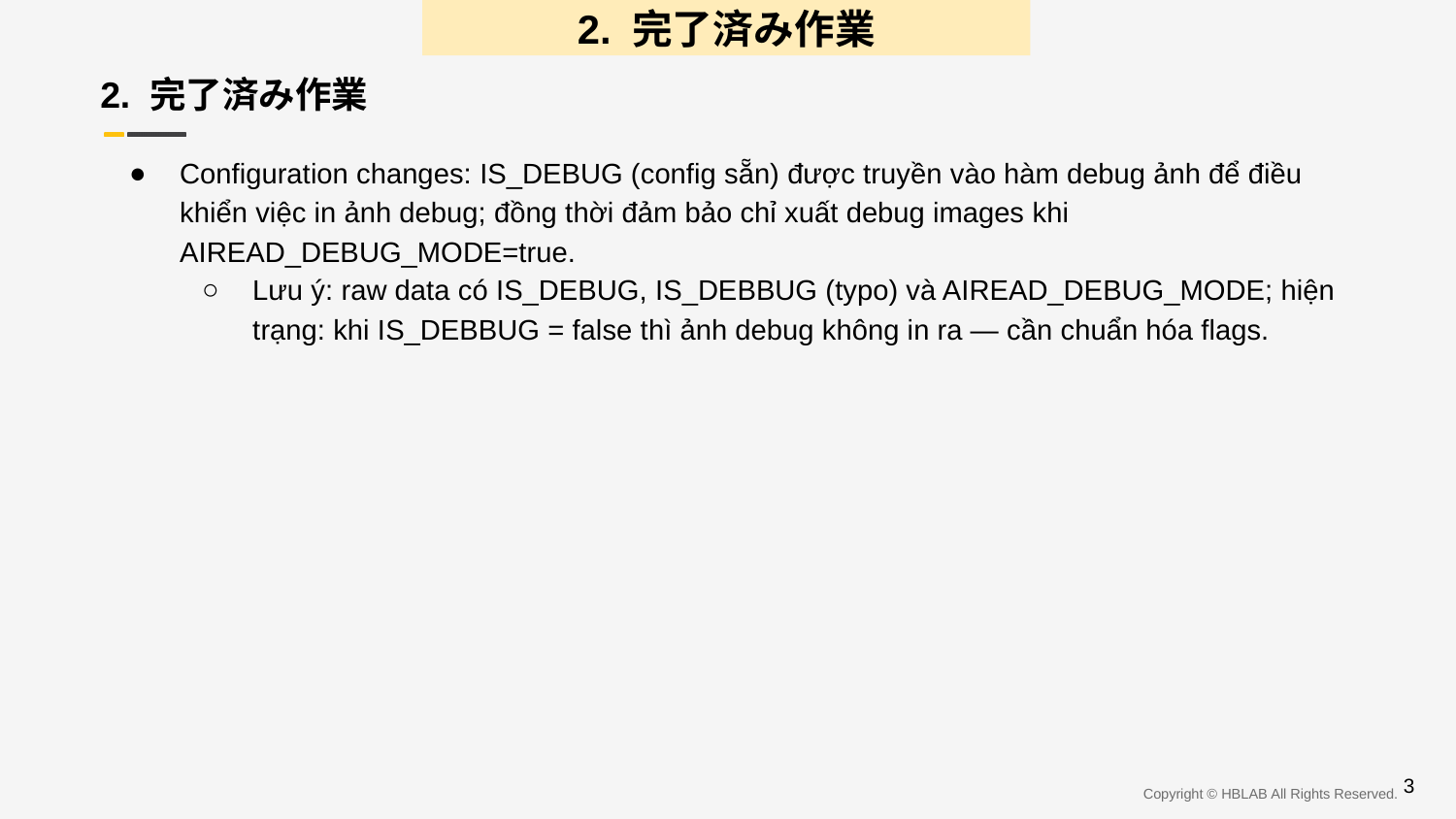

2. 完了済み作業
2. 完了済み作業
Configuration changes: IS_DEBUG (config sẵn) được truyền vào hàm debug ảnh để điều khiển việc in ảnh debug; đồng thời đảm bảo chỉ xuất debug images khi AIREAD_DEBUG_MODE=true.
Lưu ý: raw data có IS_DEBUG, IS_DEBBUG (typo) và AIREAD_DEBUG_MODE; hiện trạng: khi IS_DEBBUG = false thì ảnh debug không in ra — cần chuẩn hóa flags.
3